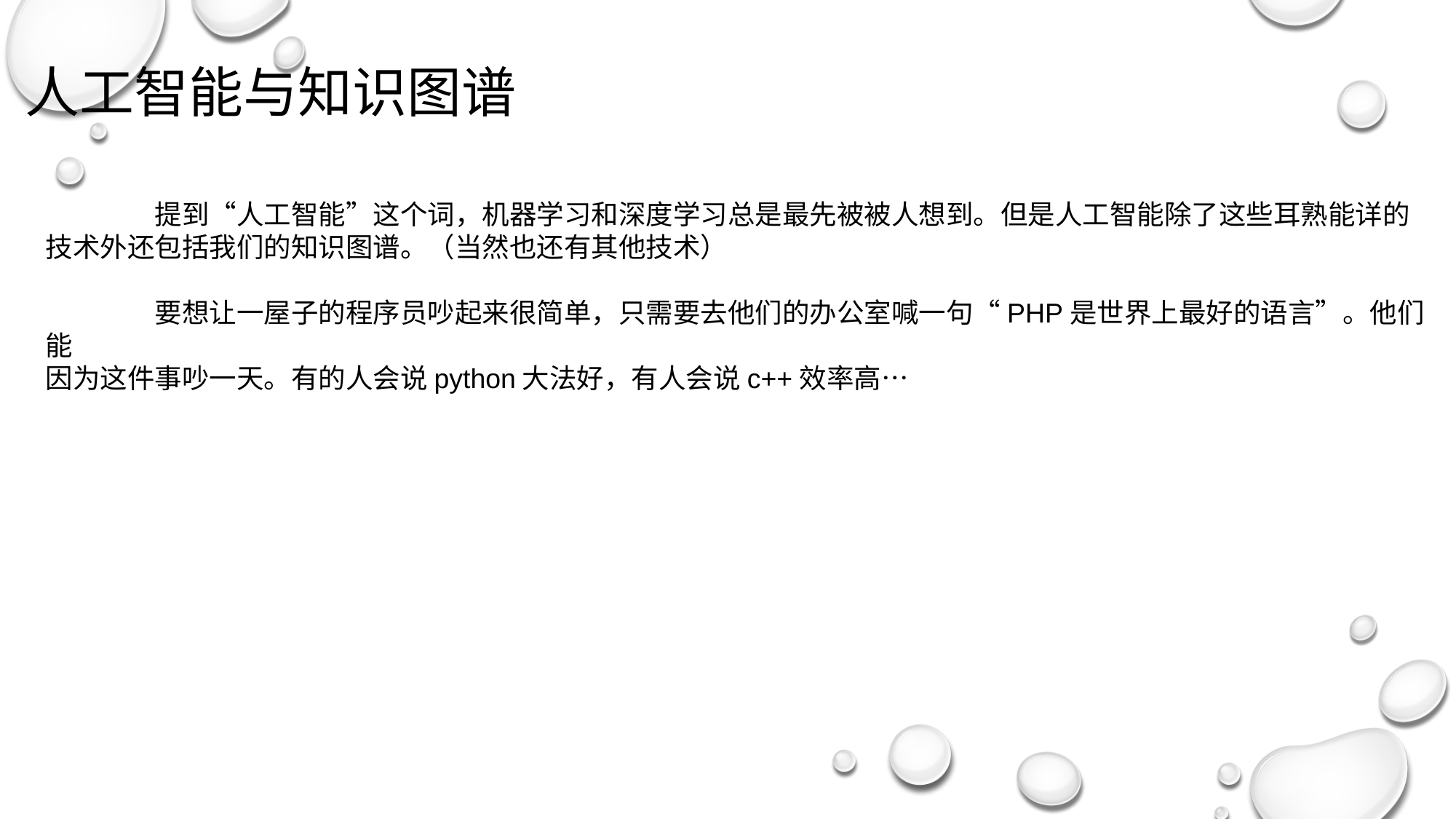

# 人工智能与知识图谱
	提到“人工智能”这个词，机器学习和深度学习总是最先被被人想到。但是人工智能除了这些耳熟能详的技术外还包括我们的知识图谱。（当然也还有其他技术）

	要想让一屋子的程序员吵起来很简单，只需要去他们的办公室喊一句“PHP是世界上最好的语言”。他们能
因为这件事吵一天。有的人会说python大法好，有人会说c++效率高…